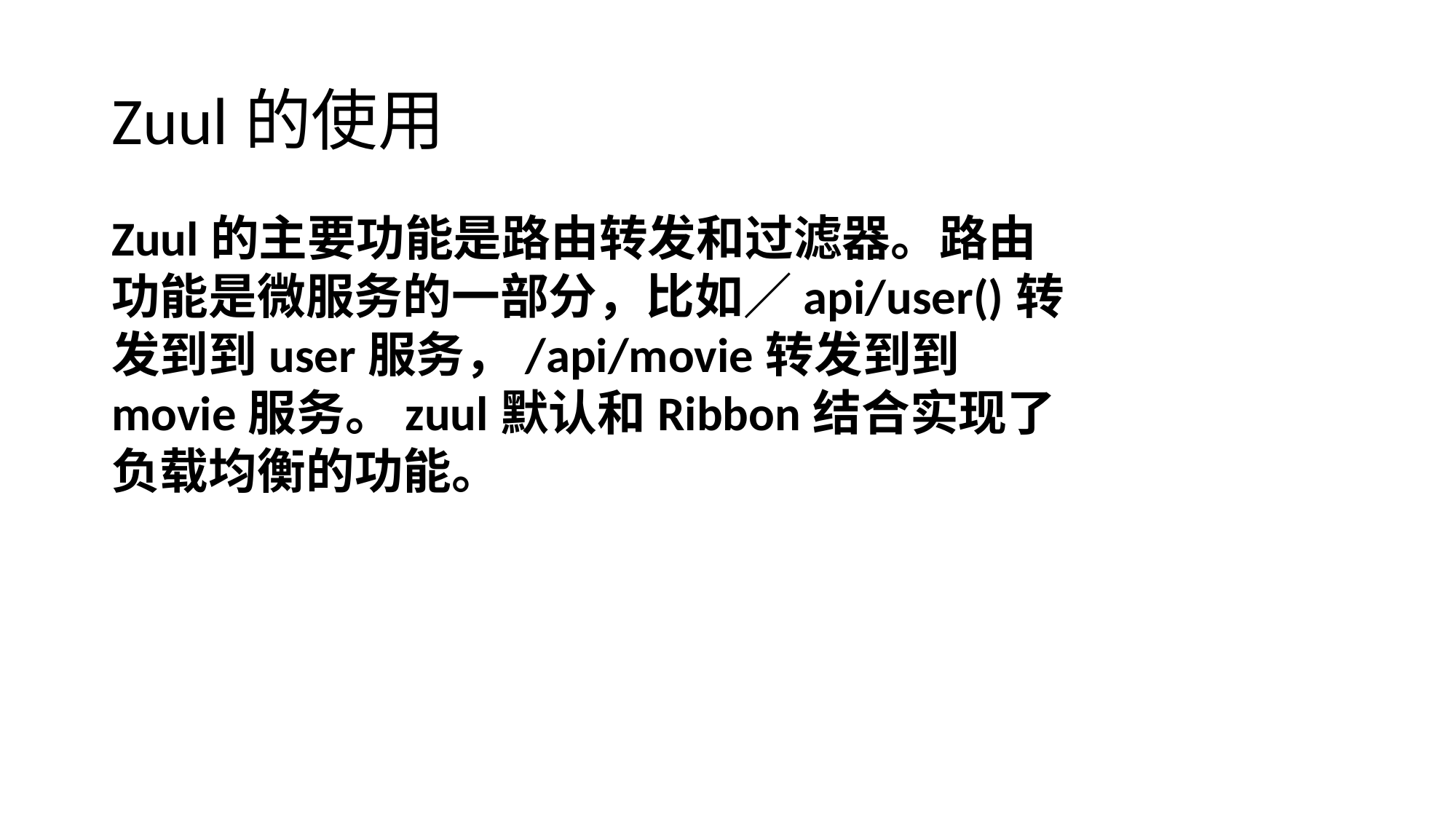

# Zuul的使用
Zuul的主要功能是路由转发和过滤器。路由功能是微服务的一部分，比如／api/user()转发到到user服务，/api/movie转发到到movie服务。zuul默认和Ribbon结合实现了负载均衡的功能。